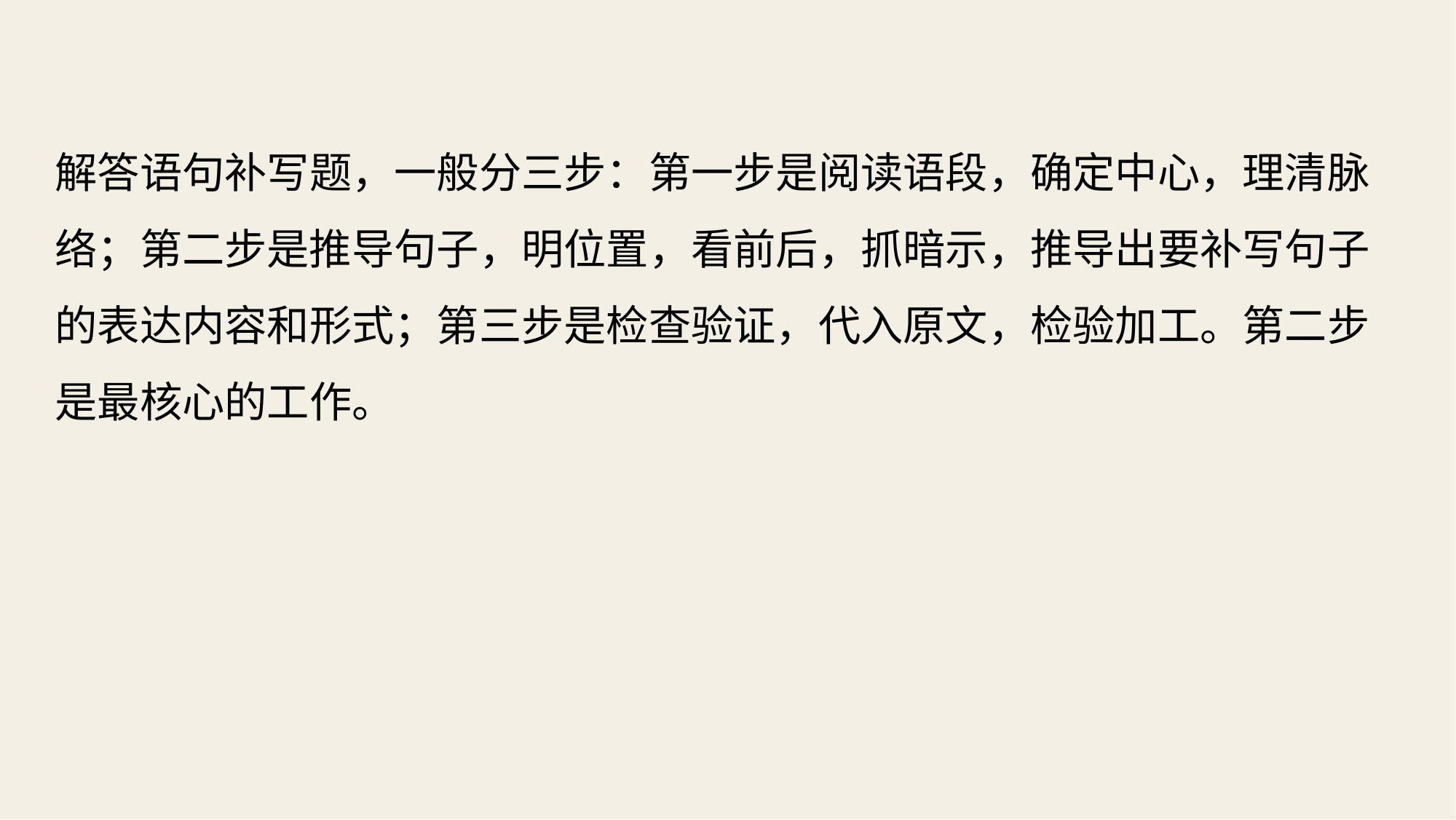

解答语句补写题，一般分三步：第一步是阅读语段，确定中心，理清脉络；第二步是推导句子，明位置，看前后，抓暗示，推导出要补写句子的表达内容和形式；第三步是检查验证，代入原文，检验加工。第二步是最核心的工作。